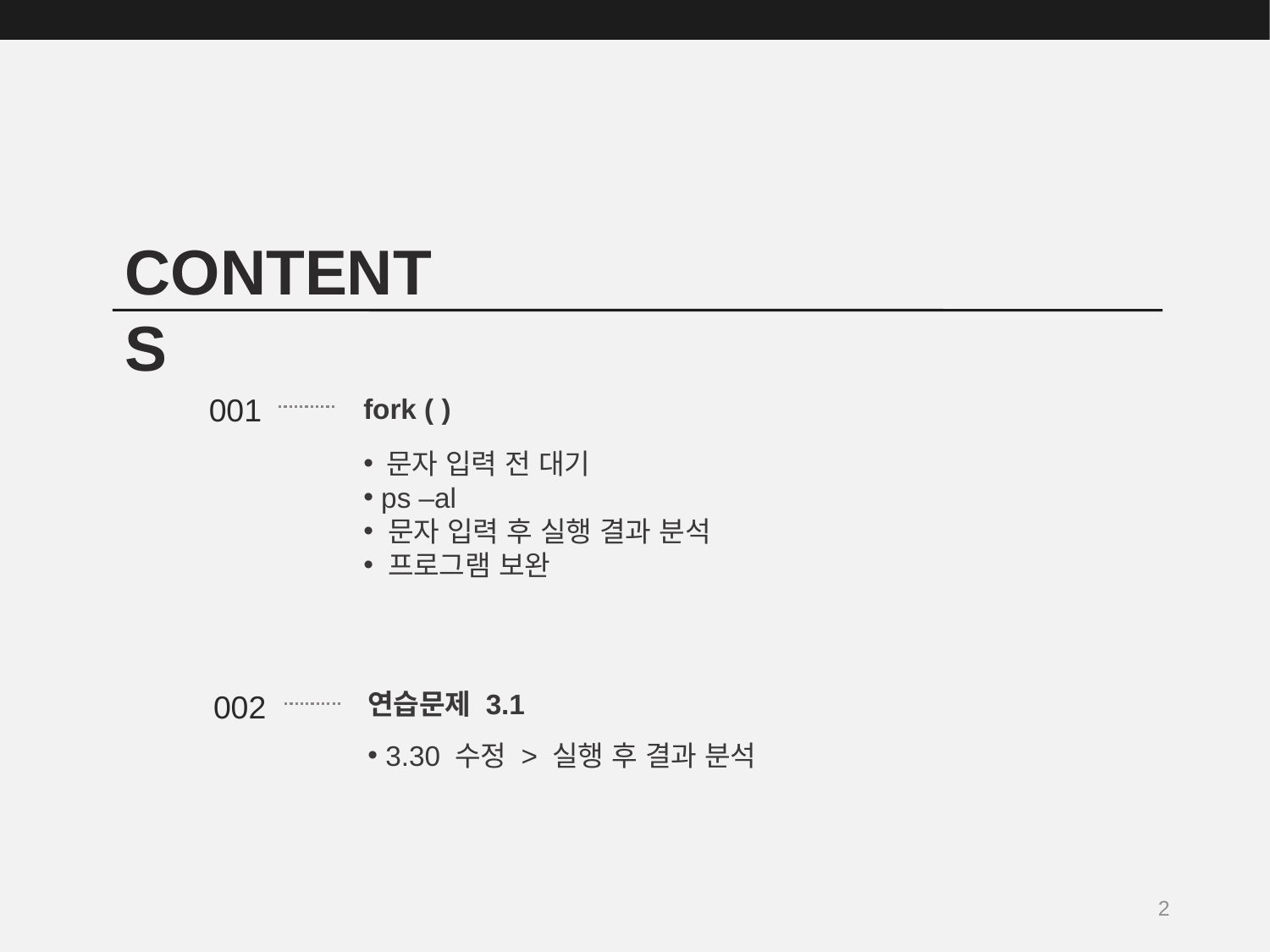

CONTENTS
001
fork ( )
 문자 입력 전 대기
 ps –al
 문자 입력 후 실행 결과 분석
 프로그램 보완
연습문제 3.1
002
 3.30 수정 > 실행 후 결과 분석
2